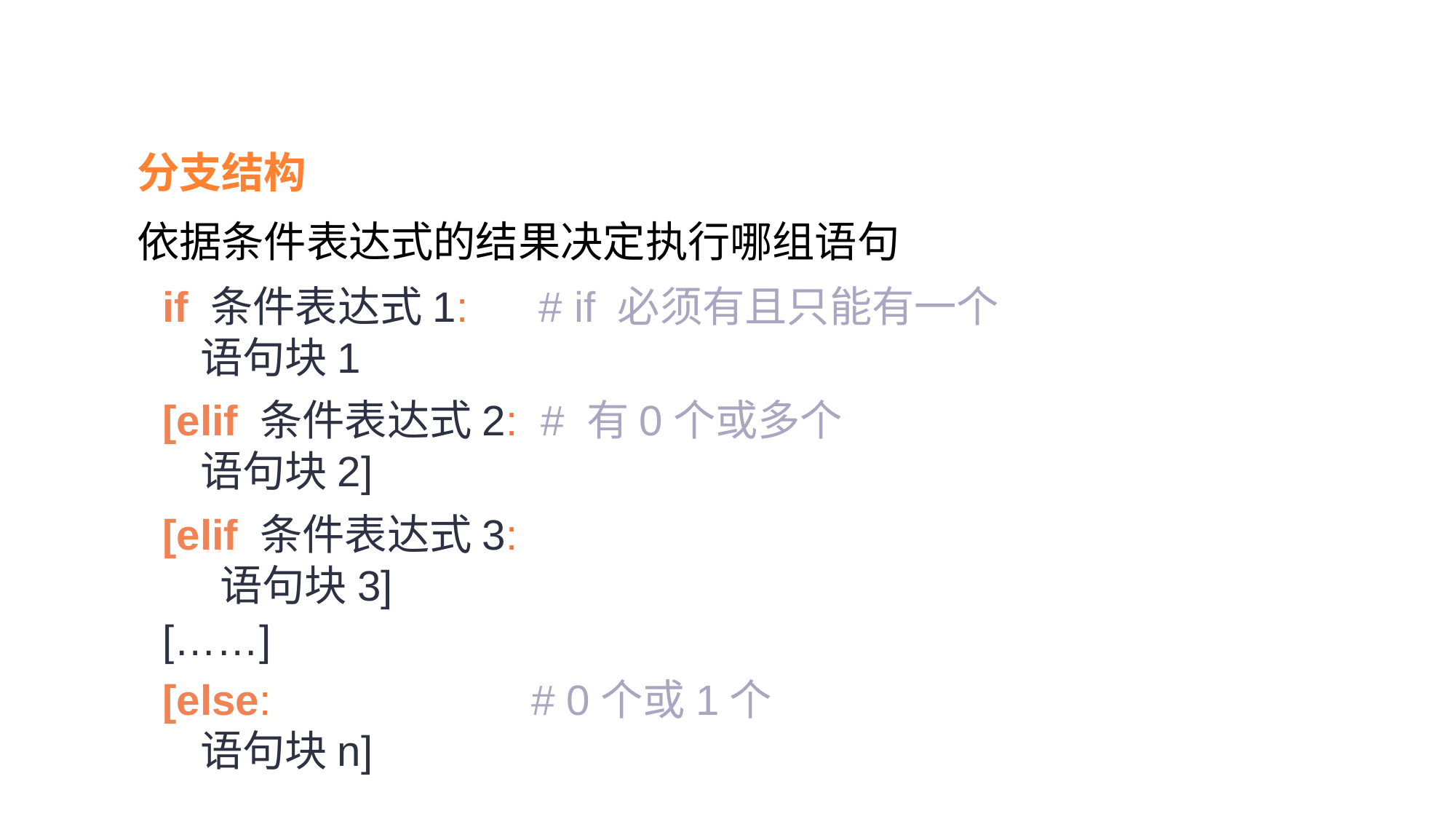

分支结构
依据条件表达式的结果决定执行哪组语句
if 条件表达式1:      # if 必须有且只能有一个
    语句块1
[elif 条件表达式2:  # 有0个或多个
    语句块2]
[elif 条件表达式3:
    语句块3]
[……]
[else:                      # 0个或1个
    语句块n]